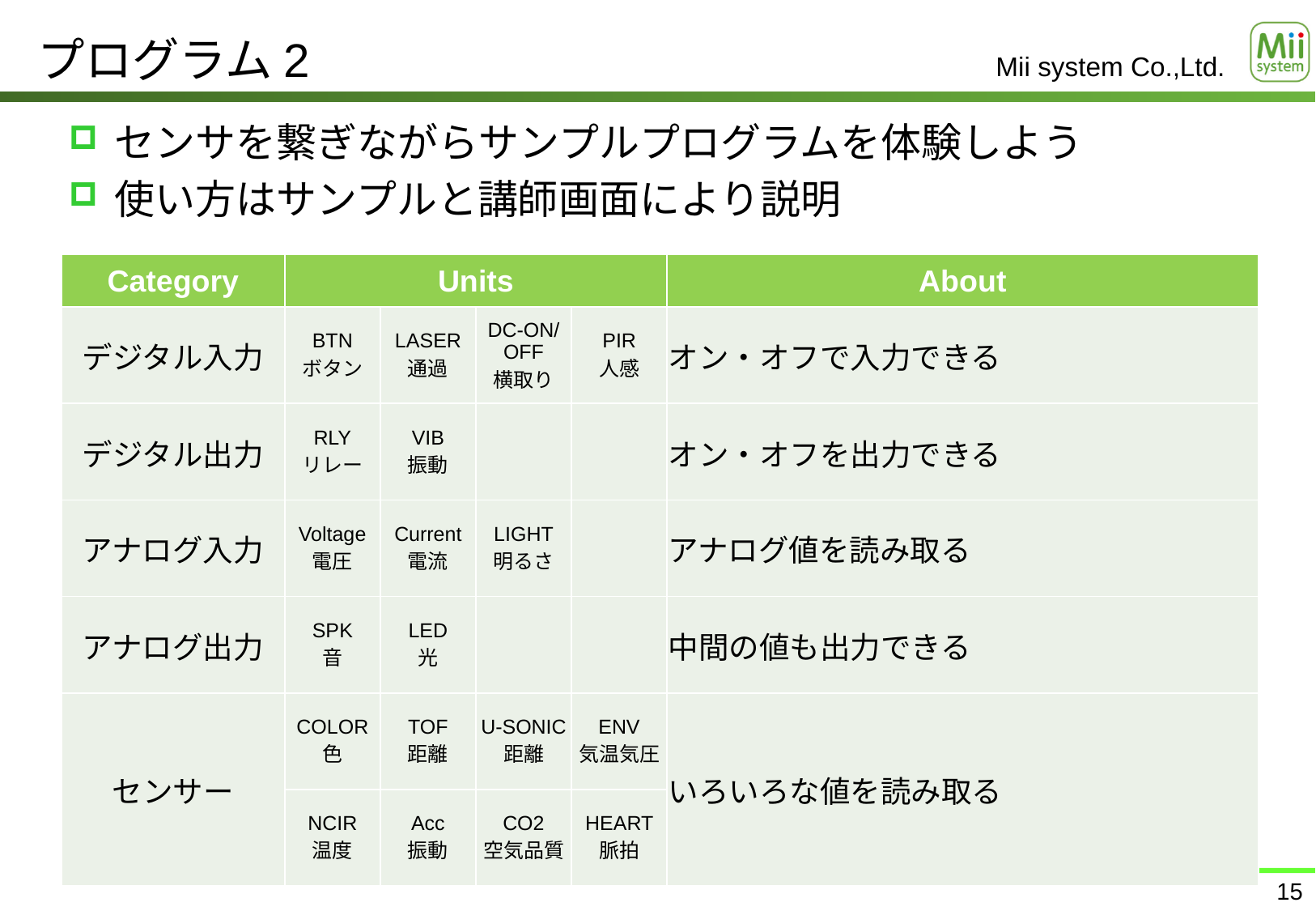

# プログラム2
センサを繋ぎながらサンプルプログラムを体験しよう
使い方はサンプルと講師画面により説明

| Category | Units |  |  |  | About |
| --- | --- | --- | --- | --- | --- |
| デジタル入力 | BTN ボタン | LASER 通過 | DC-ON/OFF 横取り | PIR 人感 | オン・オフで入力できる |
| デジタル出力 | RLY リレー | VIB 振動 |  |  | オン・オフを出力できる |
| アナログ入力 | Voltage 電圧 | Current 電流 | LIGHT 明るさ |  | アナログ値を読み取る |
| アナログ出力 | SPK 音 | LED 光 |  |  | 中間の値も出力できる |
| センサー | COLOR 色 | TOF 距離 | U-SONIC 距離 | ENV 気温気圧 | いろいろな値を読み取る |
|  | NCIR 温度 | Acc 振動 | CO2 空気品質 | HEART 脈拍 |  |
15